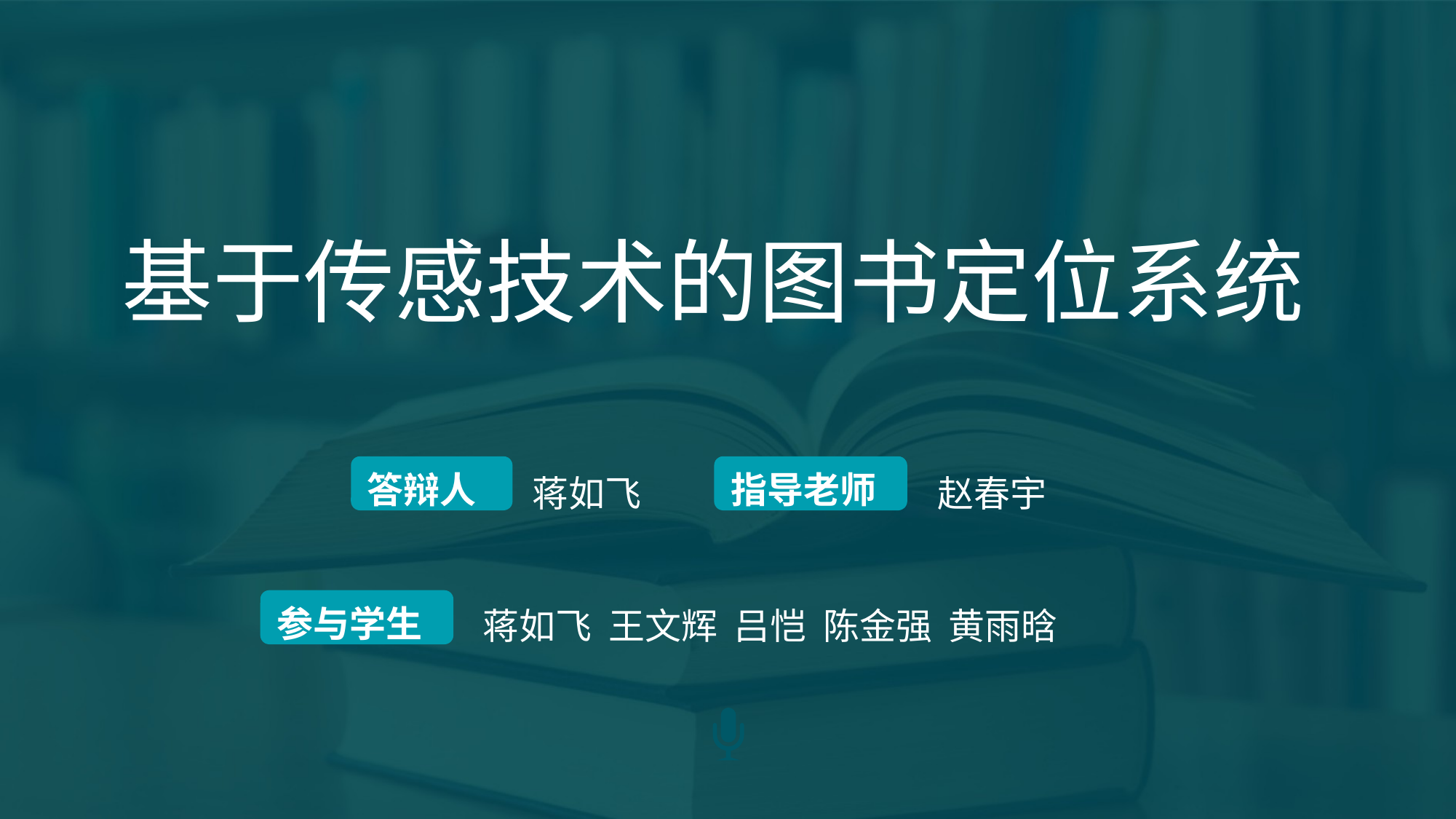

基于传感技术的图书定位系统
答辩人

指导老师

蒋如飞
赵春宇
参与学生

蒋如飞  王文辉  吕恺  陈金强  黄雨晗